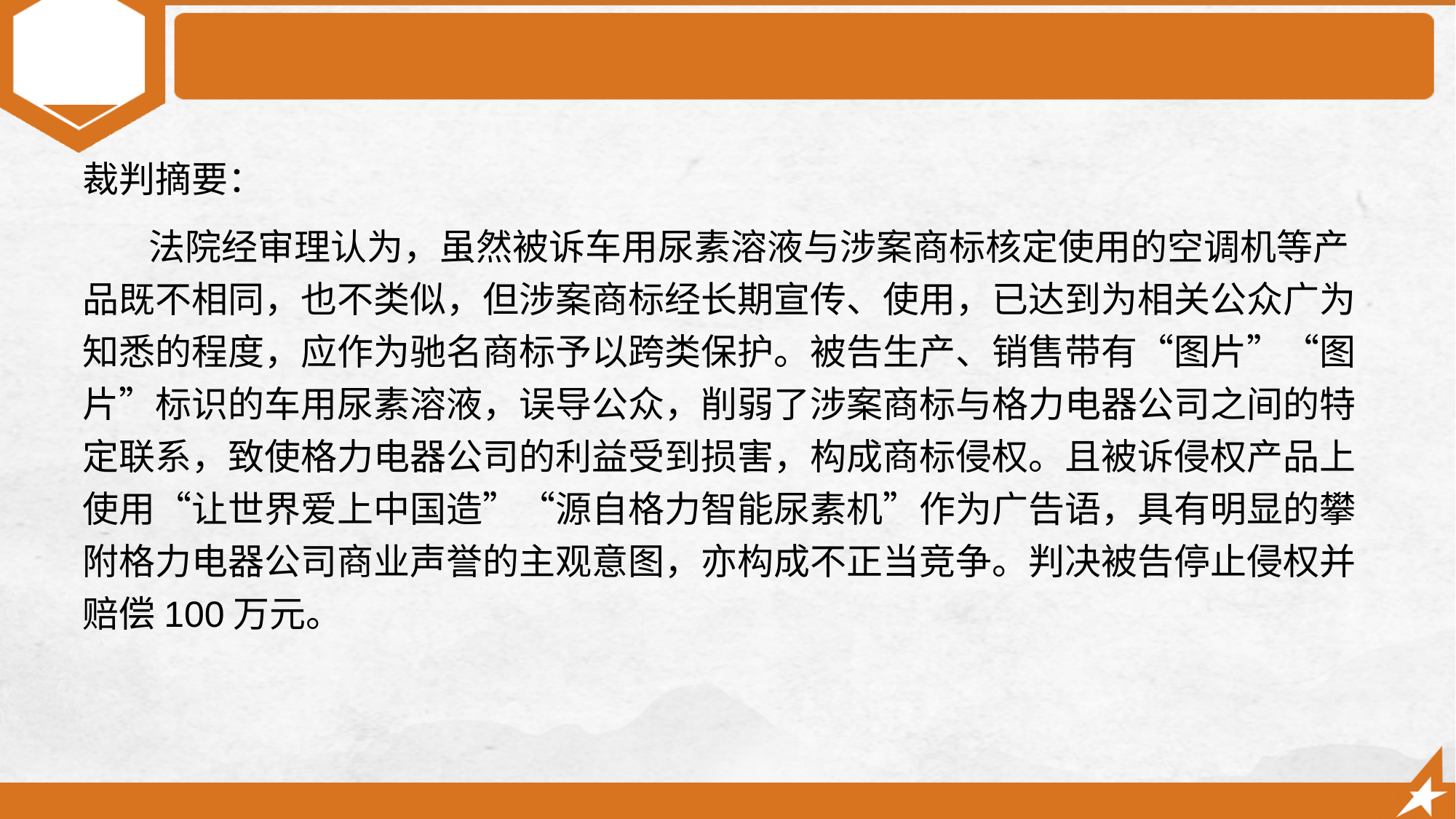

裁判摘要：
       法院经审理认为，虽然被诉车用尿素溶液与涉案商标核定使用的空调机等产品既不相同，也不类似，但涉案商标经长期宣传、使用，已达到为相关公众广为知悉的程度，应作为驰名商标予以跨类保护。被告生产、销售带有“图片”“图片”标识的车用尿素溶液，误导公众，削弱了涉案商标与格力电器公司之间的特定联系，致使格力电器公司的利益受到损害，构成商标侵权。且被诉侵权产品上使用“让世界爱上中国造”“源自格力智能尿素机”作为广告语，具有明显的攀附格力电器公司商业声誉的主观意图，亦构成不正当竞争。判决被告停止侵权并赔偿100万元。